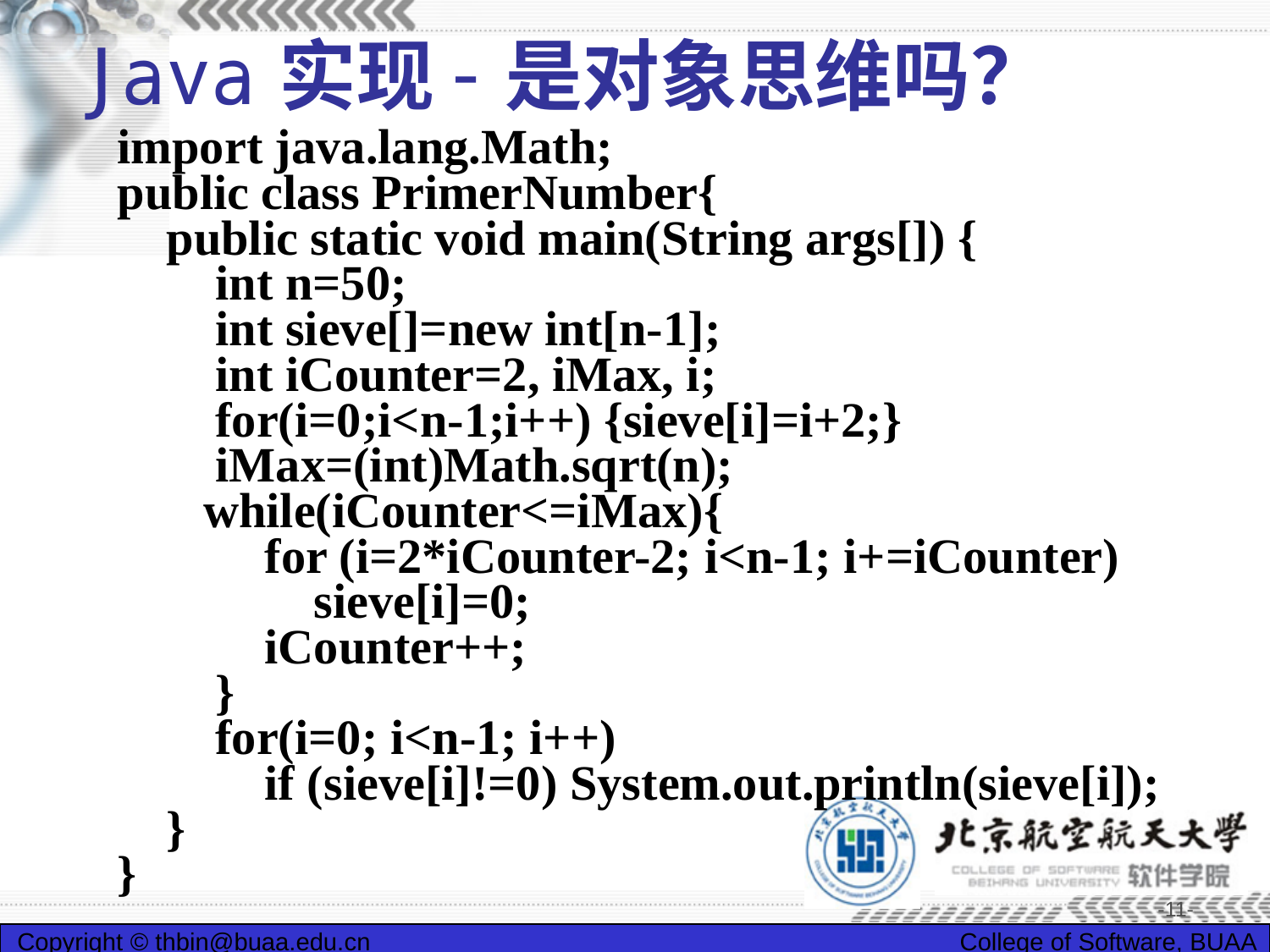

# Java实现-是对象思维吗？
import java.lang.Math;
public class PrimerNumber{
    public static void main(String args[]) {
        int n=50;
        int sieve[]=new int[n-1];
        int iCounter=2, iMax, i;
        for(i=0;i<n-1;i++) {sieve[i]=i+2;}
        iMax=(int)Math.sqrt(n);
       while(iCounter<=iMax){
            for (i=2*iCounter-2; i<n-1; i+=iCounter)
                sieve[i]=0;
            iCounter++;
        }
        for(i=0; i<n-1; i++)
            if (sieve[i]!=0) System.out.println(sieve[i]);
    }
}
-11-